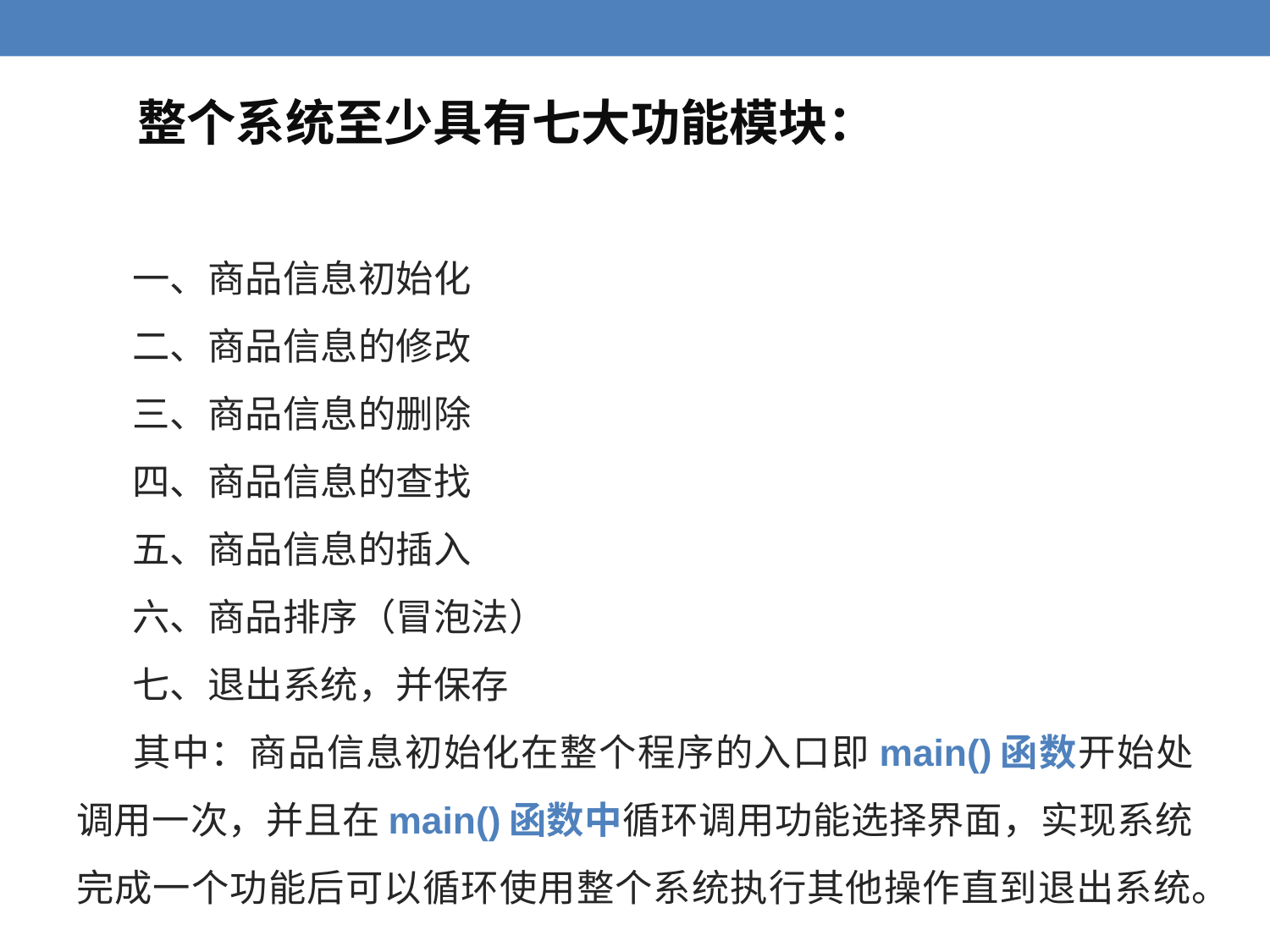

# 整个系统至少具有七大功能模块：
一、商品信息初始化
二、商品信息的修改
三、商品信息的删除
四、商品信息的查找
五、商品信息的插入
六、商品排序（冒泡法）
七、退出系统，并保存
     其中：商品信息初始化在整个程序的入口即main()函数开始处调用一次，并且在main()函数中循环调用功能选择界面，实现系统完成一个功能后可以循环使用整个系统执行其他操作直到退出系统。